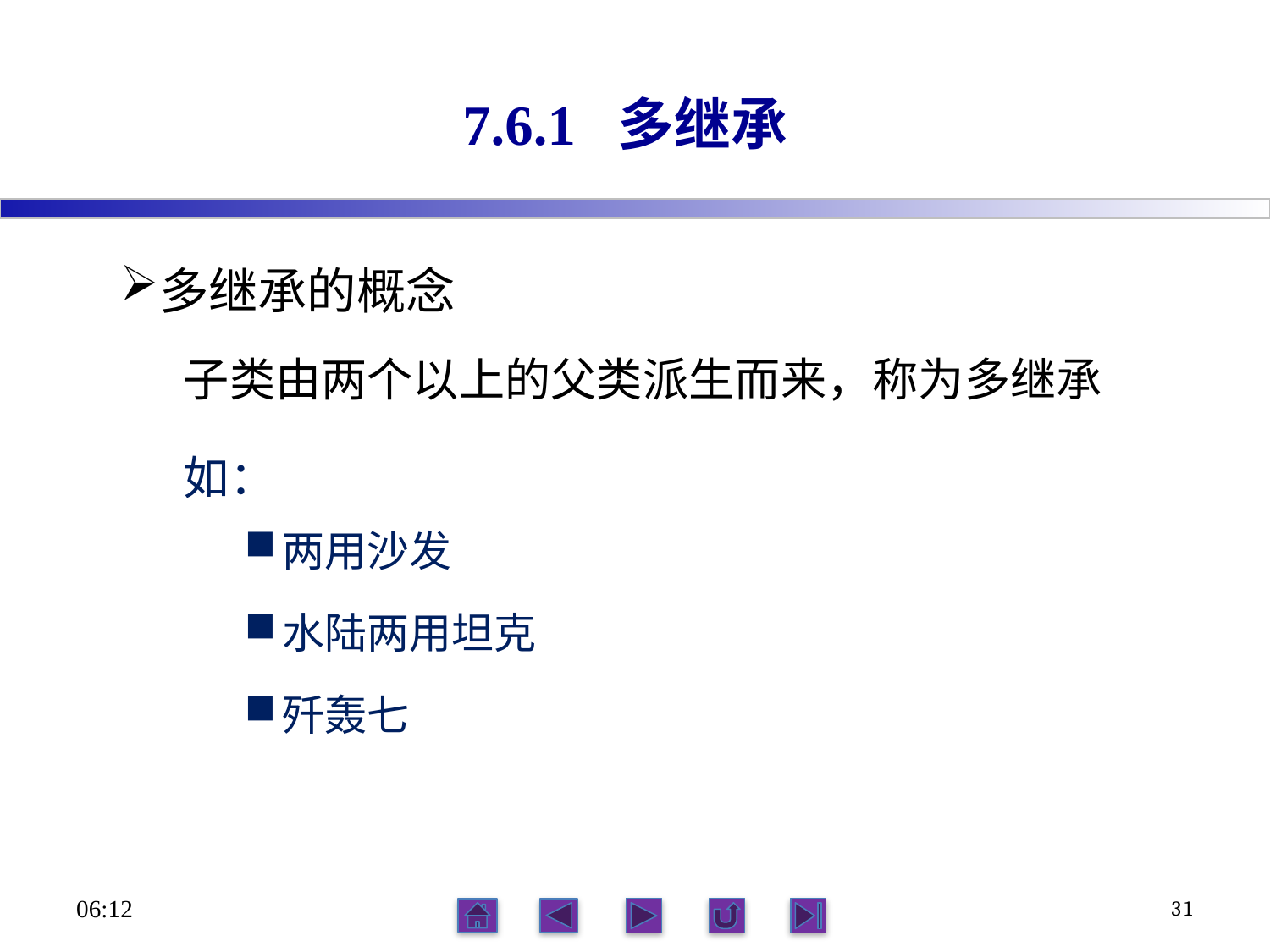

# 7.6.1  多继承
多继承的概念
子类由两个以上的父类派生而来，称为多继承
如：
两用沙发
水陆两用坦克
歼轰七

06:12
31